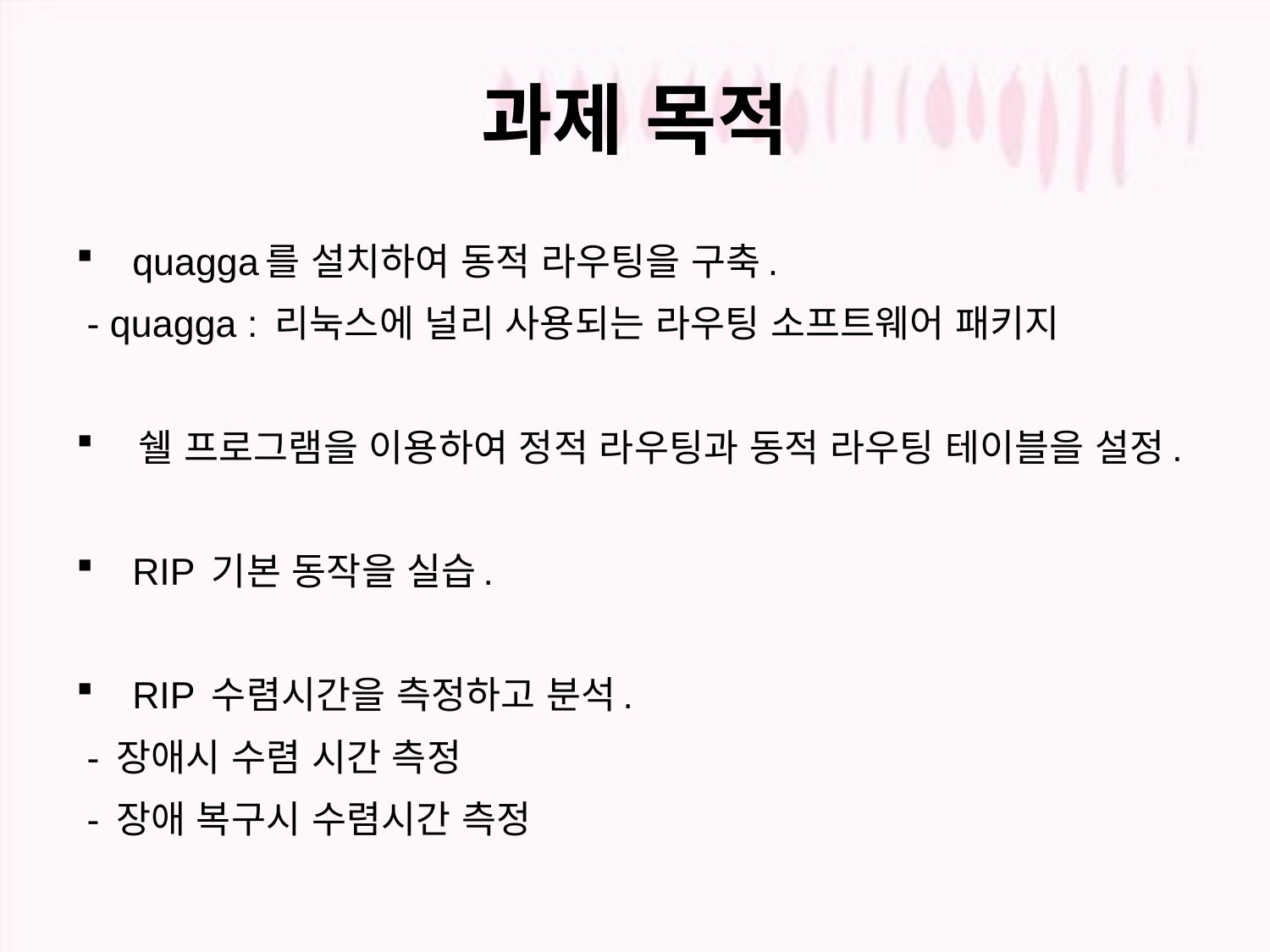

# 과제 목적
 quagga를 설치하여 동적 라우팅을 구축.
 - quagga : 리눅스에 널리 사용되는 라우팅 소프트웨어 패키지

 쉘 프로그램을 이용하여 정적 라우팅과 동적 라우팅 테이블을 설정.

 RIP 기본 동작을 실습.

 RIP 수렴시간을 측정하고 분석.
 - 장애시 수렴 시간 측정
 - 장애 복구시 수렴시간 측정